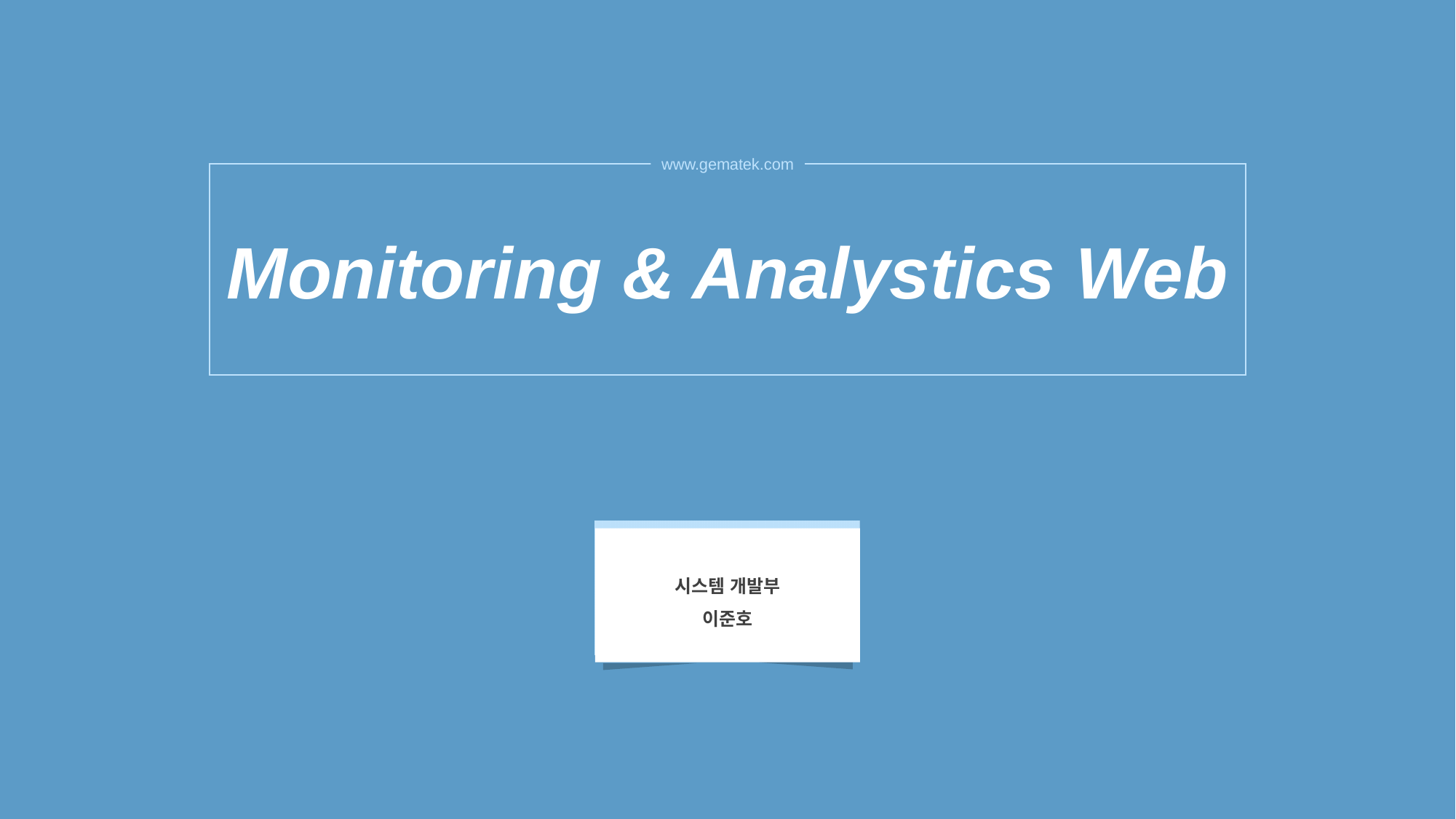

www.gematek.com
Monitoring & Analystics Web

시스템 개발부
이준호